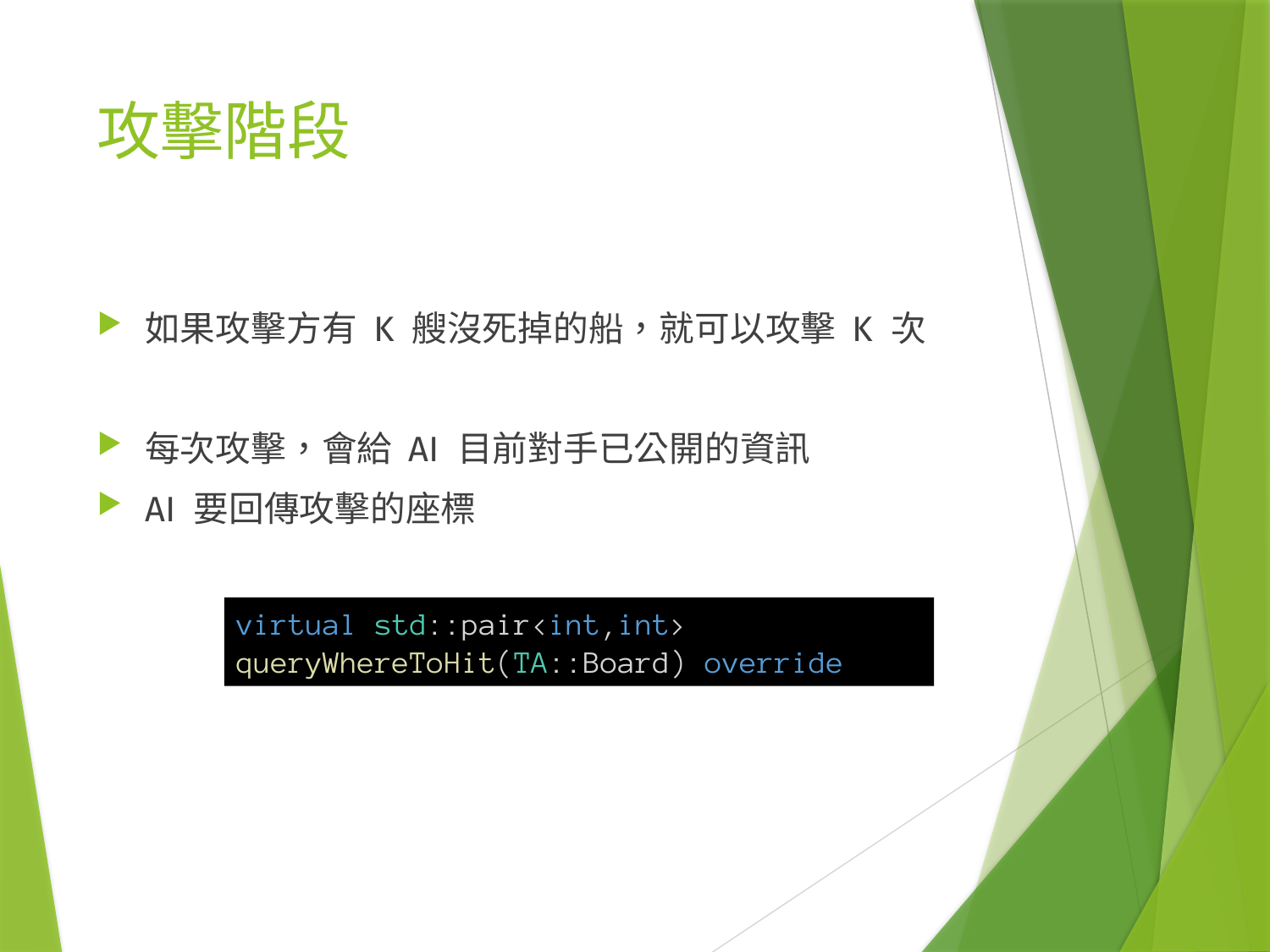

# 攻擊階段
如果攻擊方有 K 艘沒死掉的船，就可以攻擊 K 次

每次攻擊，會給 AI 目前對手已公開的資訊
AI 要回傳攻擊的座標
virtual std::pair<int,int> queryWhereToHit(TA::Board) override